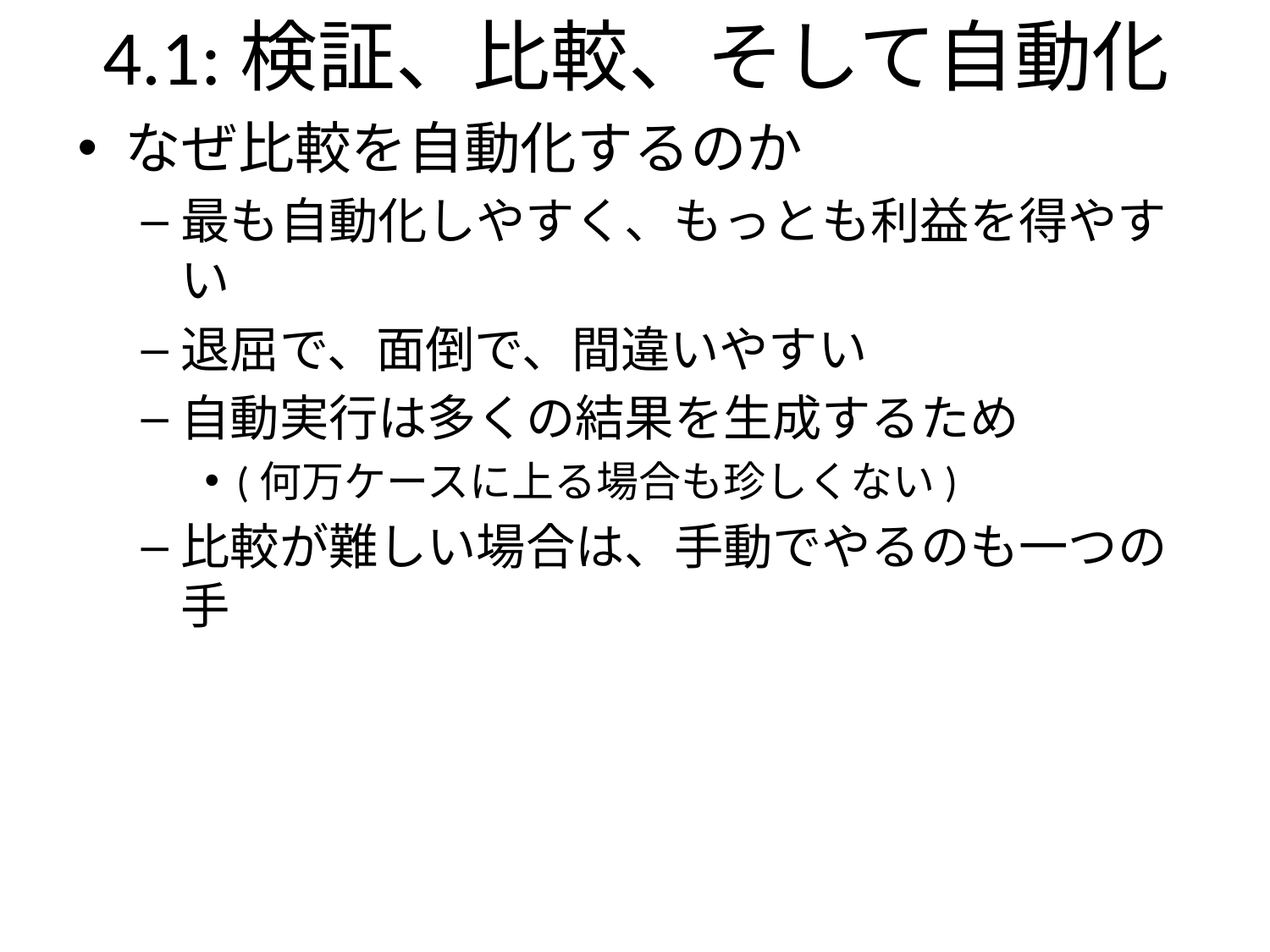

4.1:検証、比較、そして自動化
なぜ比較を自動化するのか
最も自動化しやすく、もっとも利益を得やすい
退屈で、面倒で、間違いやすい
自動実行は多くの結果を生成するため
(何万ケースに上る場合も珍しくない)
比較が難しい場合は、手動でやるのも一つの手